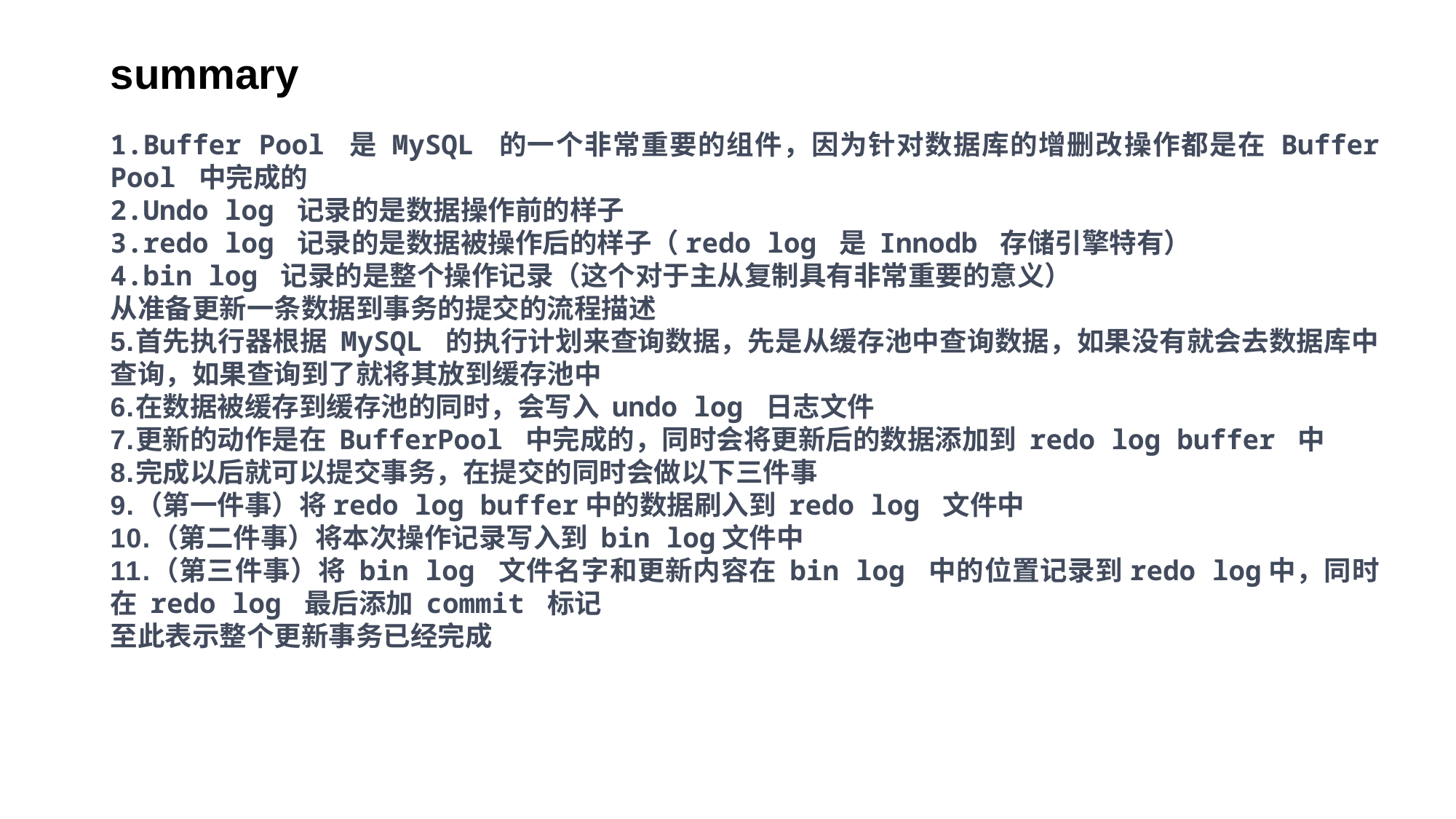

summary
Buffer Pool 是 MySQL 的一个非常重要的组件，因为针对数据库的增删改操作都是在 Buffer Pool 中完成的
Undo log 记录的是数据操作前的样子
redo log 记录的是数据被操作后的样子（redo log 是 Innodb 存储引擎特有）
bin log 记录的是整个操作记录（这个对于主从复制具有非常重要的意义）
从准备更新一条数据到事务的提交的流程描述
首先执行器根据 MySQL 的执行计划来查询数据，先是从缓存池中查询数据，如果没有就会去数据库中查询，如果查询到了就将其放到缓存池中
在数据被缓存到缓存池的同时，会写入 undo log 日志文件
更新的动作是在 BufferPool 中完成的，同时会将更新后的数据添加到 redo log buffer 中
完成以后就可以提交事务，在提交的同时会做以下三件事
（第一件事）将redo log buffer中的数据刷入到 redo log 文件中
（第二件事）将本次操作记录写入到 bin log文件中
（第三件事）将 bin log 文件名字和更新内容在 bin log 中的位置记录到redo log中，同时在 redo log 最后添加 commit 标记
至此表示整个更新事务已经完成